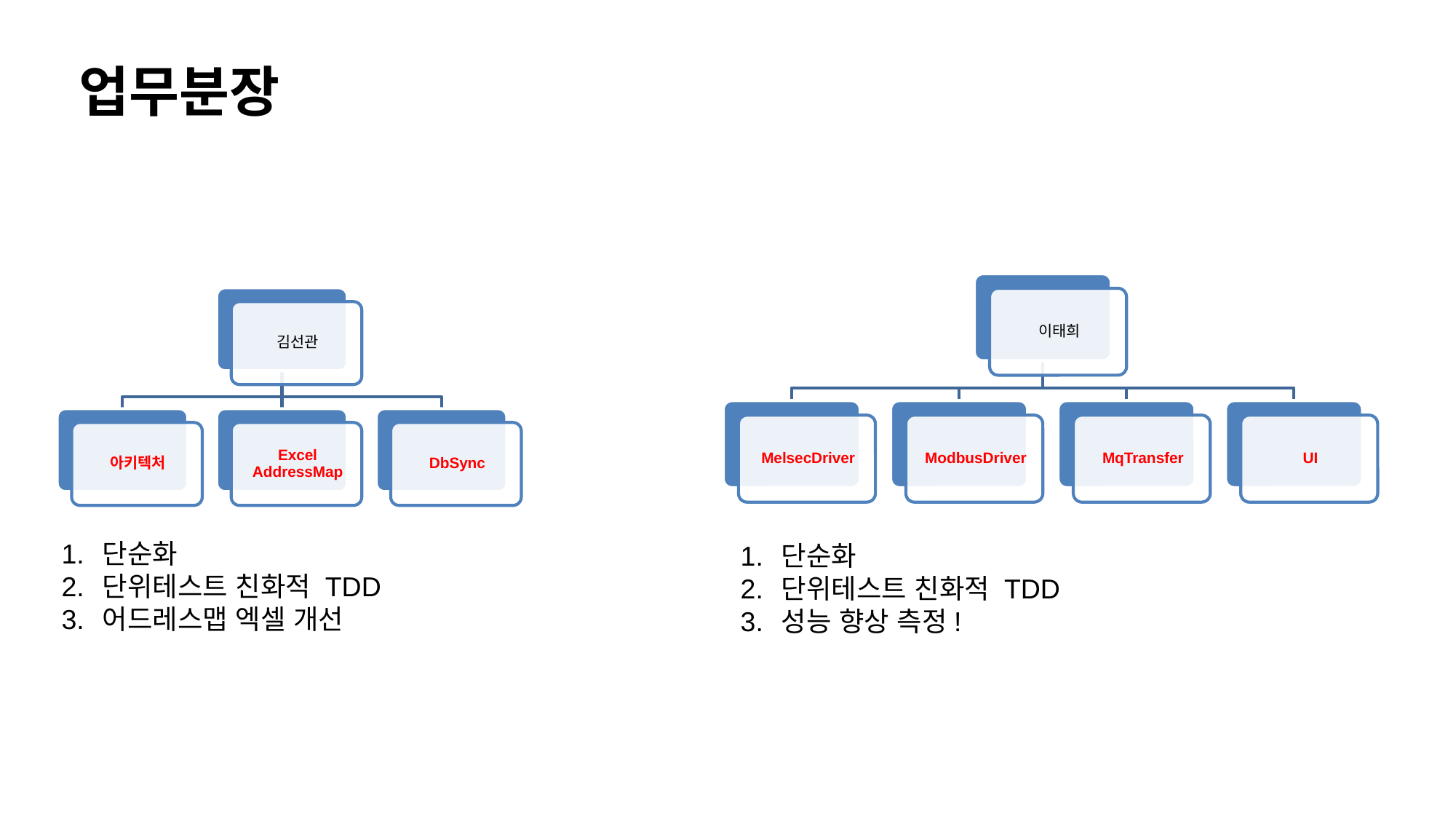

# 업무분장
이태희
MelsecDriver
ModbusDriver
MqTransfer
UI
김선관
아키텍처
Excel AddressMap
DbSync
단순화
단위테스트 친화적 TDD
어드레스맵 엑셀 개선

단순화
단위테스트 친화적 TDD
성능 향상 측정!